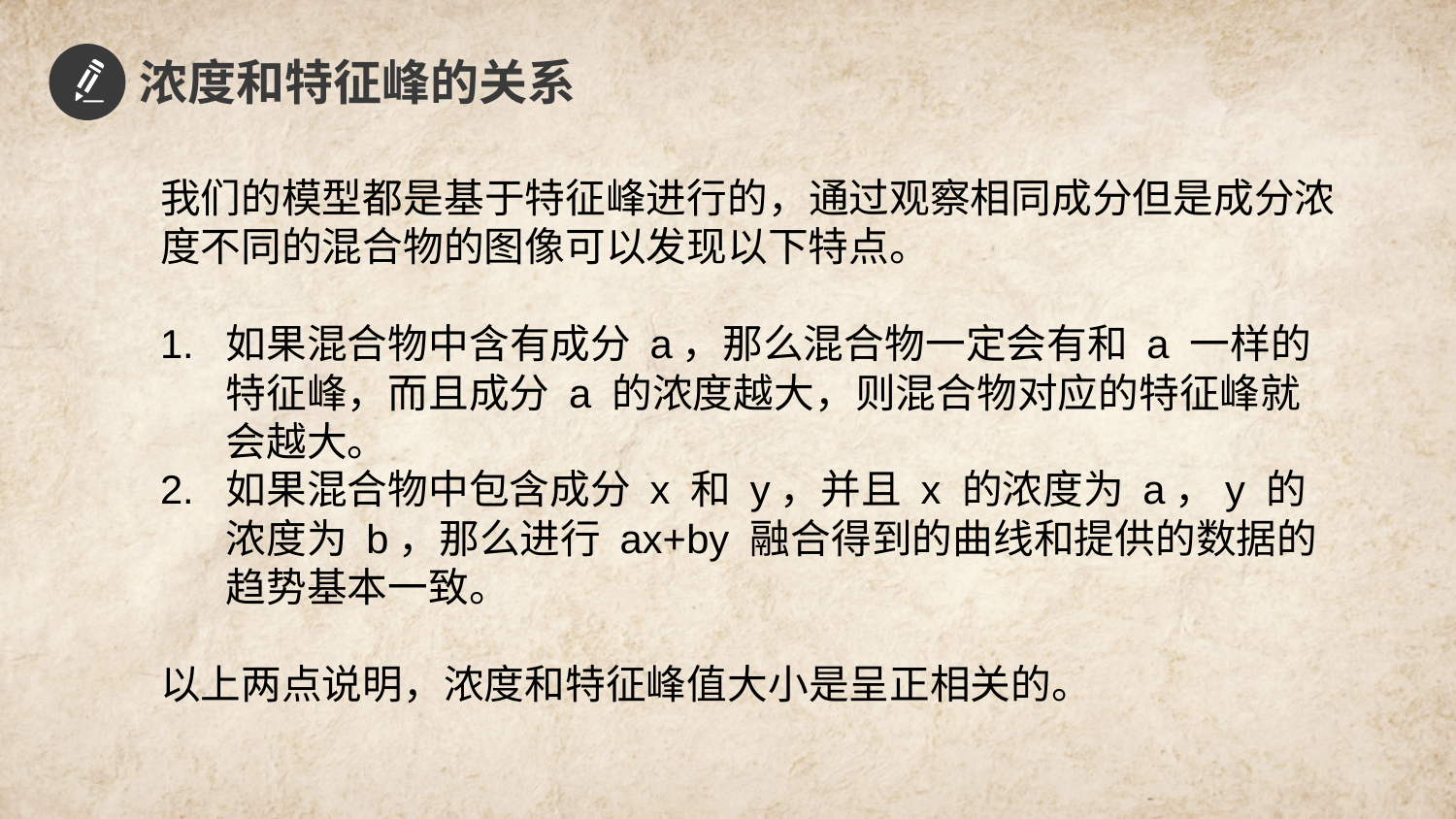

浓度和特征峰的关系
我们的模型都是基于特征峰进行的，通过观察相同成分但是成分浓度不同的混合物的图像可以发现以下特点。

如果混合物中含有成分 a，那么混合物一定会有和 a 一样的特征峰，而且成分 a 的浓度越大，则混合物对应的特征峰就会越大。
如果混合物中包含成分 x 和 y，并且 x 的浓度为 a，y 的浓度为 b，那么进行 ax+by 融合得到的曲线和提供的数据的趋势基本一致。

以上两点说明，浓度和特征峰值大小是呈正相关的。